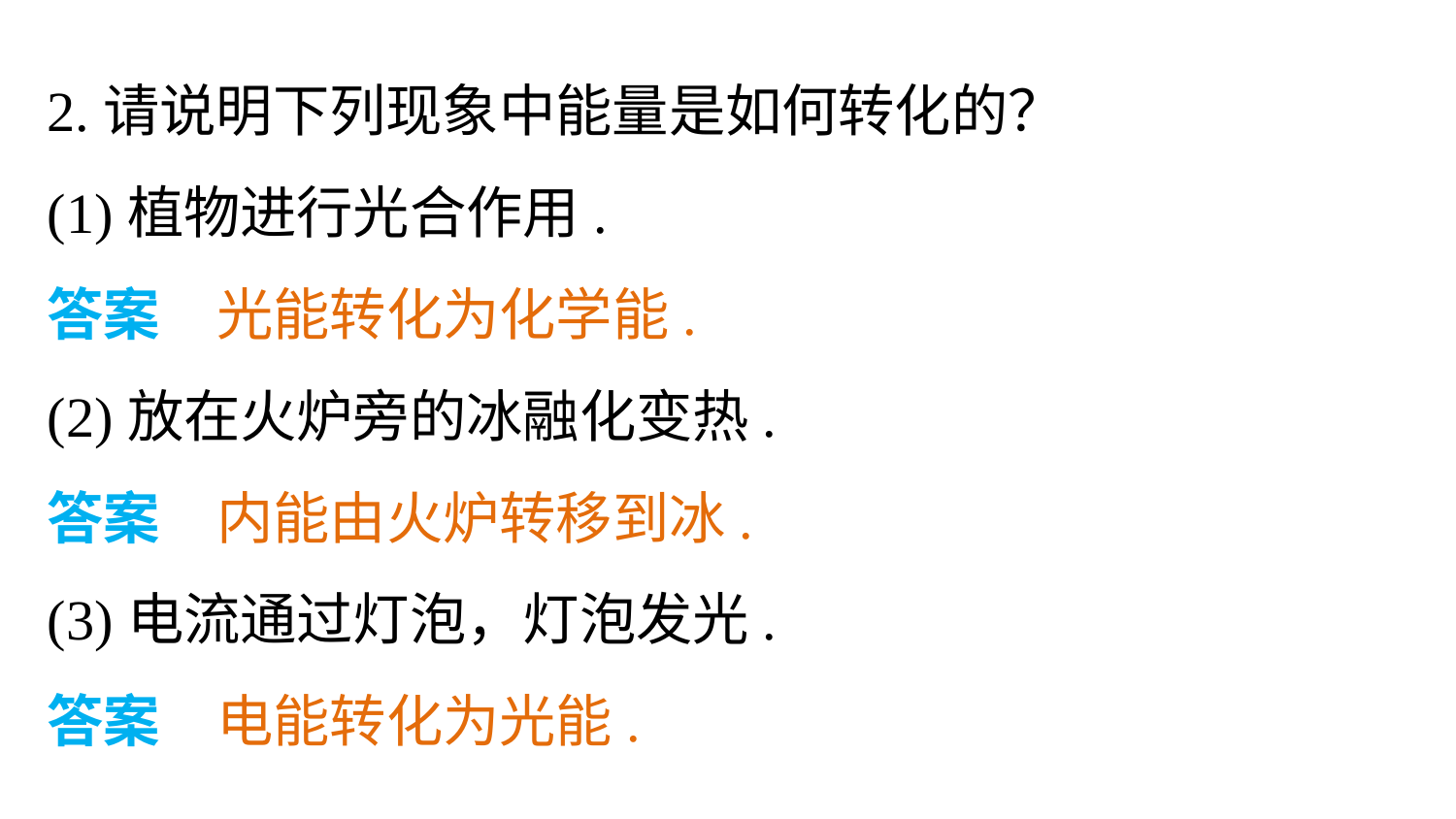

2.请说明下列现象中能量是如何转化的？
(1)植物进行光合作用.
答案　光能转化为化学能.
(2)放在火炉旁的冰融化变热.
答案　内能由火炉转移到冰.
(3)电流通过灯泡，灯泡发光.
答案　电能转化为光能.